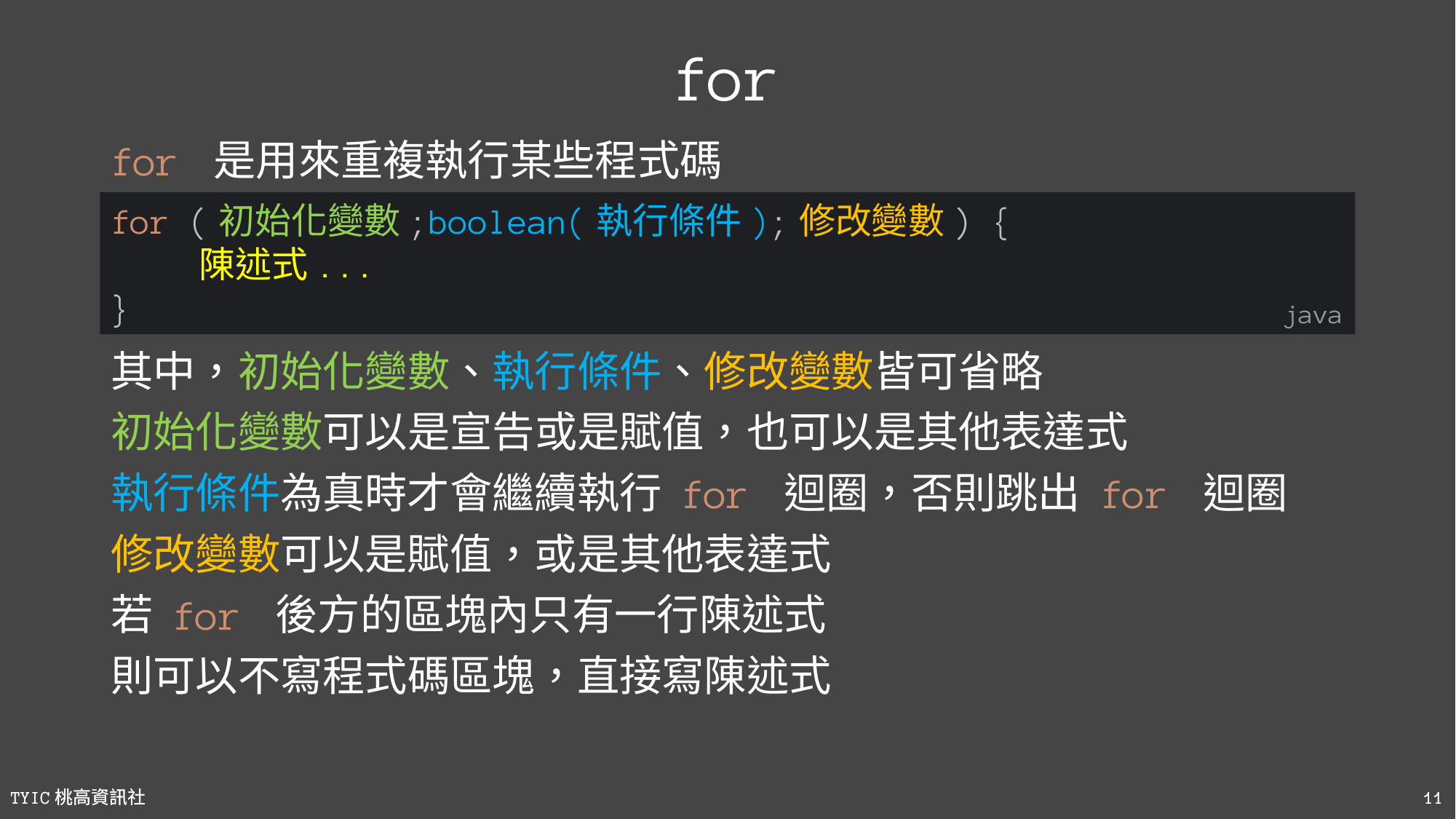

# for
for 是用來重複執行某些程式碼
for (初始化變數;boolean(執行條件);修改變數) {
    陳述式...
}
java
其中，初始化變數、執行條件、修改變數皆可省略
初始化變數可以是宣告或是賦值，也可以是其他表達式
執行條件為真時才會繼續執行 for 迴圈，否則跳出 for 迴圈
修改變數可以是賦值，或是其他表達式
若 for 後方的區塊內只有一行陳述式
則可以不寫程式碼區塊，直接寫陳述式